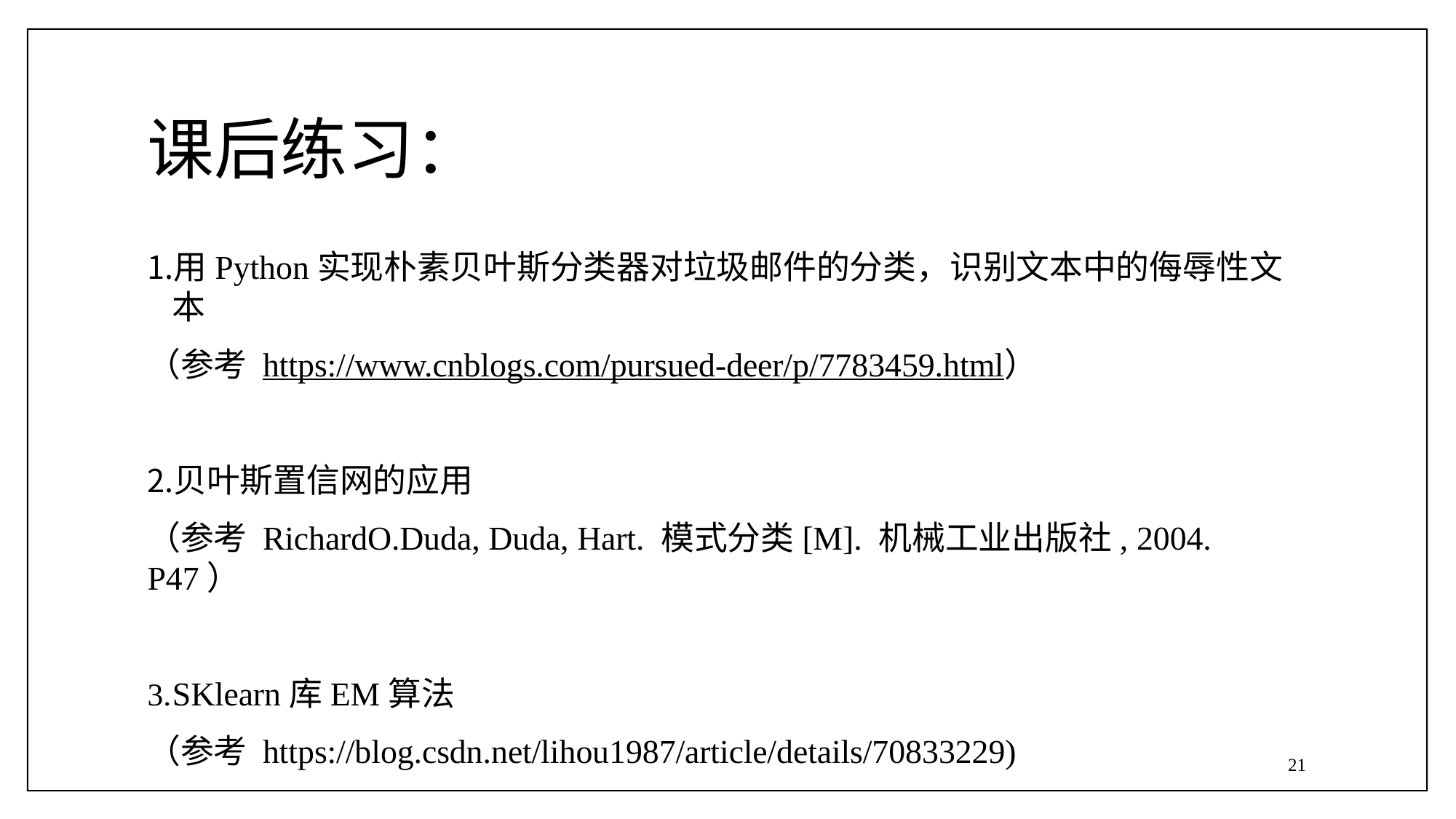

# 课后练习：
用Python实现朴素贝叶斯分类器对垃圾邮件的分类，识别文本中的侮辱性文本
（参考 https://www.cnblogs.com/pursued-deer/p/7783459.html）

贝叶斯置信网的应用
（参考 RichardO.Duda, Duda, Hart. 模式分类[M]. 机械工业出版社, 2004.	P47）

SKlearn库EM算法
（参考 https://blog.csdn.net/lihou1987/article/details/70833229)
21